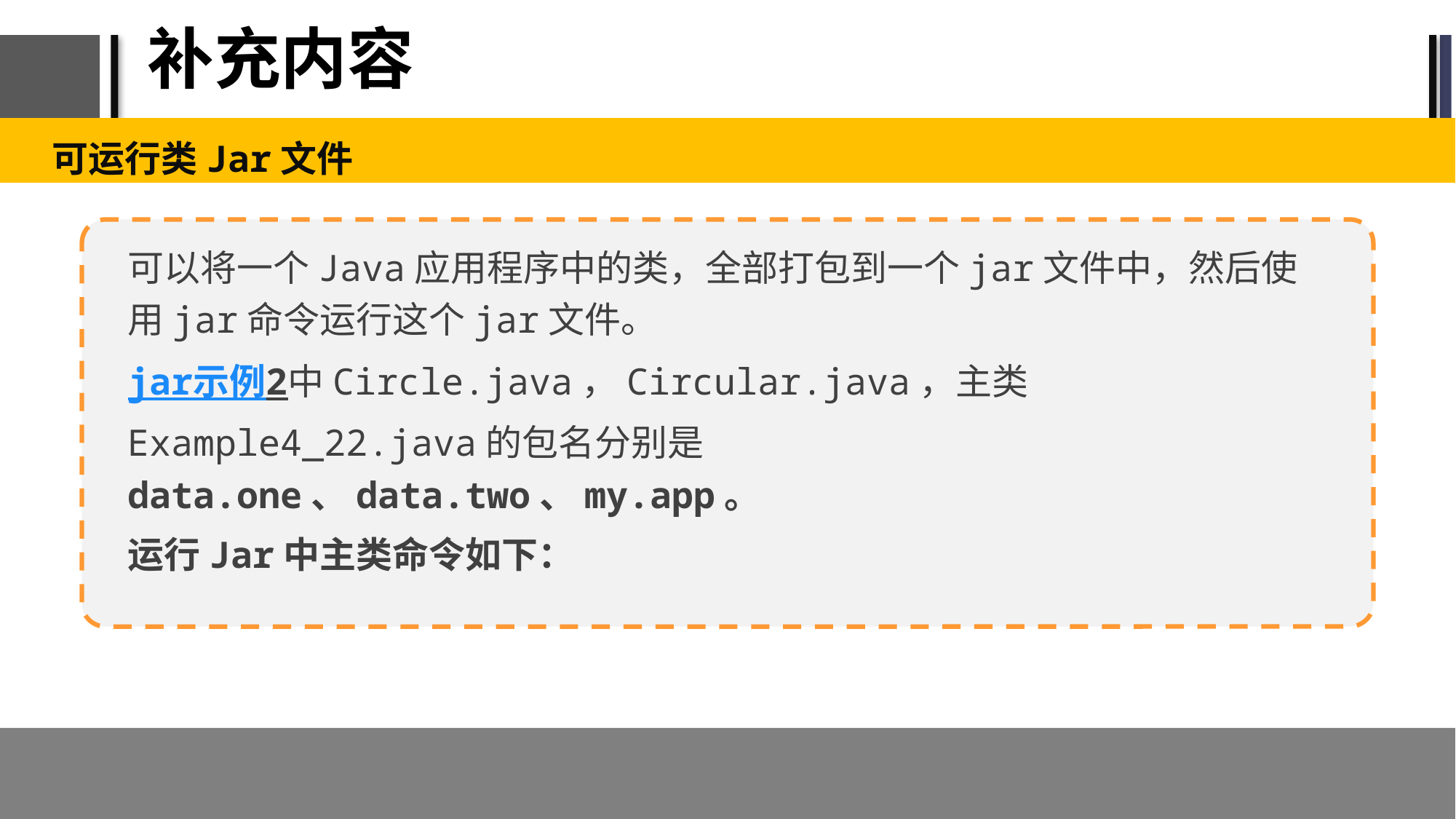

# 补充内容

可运行类Jar文件

可以将一个Java应用程序中的类，全部打包到一个jar文件中，然后使用jar命令运行这个jar文件。
jar示例2中Circle.java，Circular.java，主类Example4_22.java的包名分别是data.one、data.two、my.app。
运行Jar中主类命令如下：